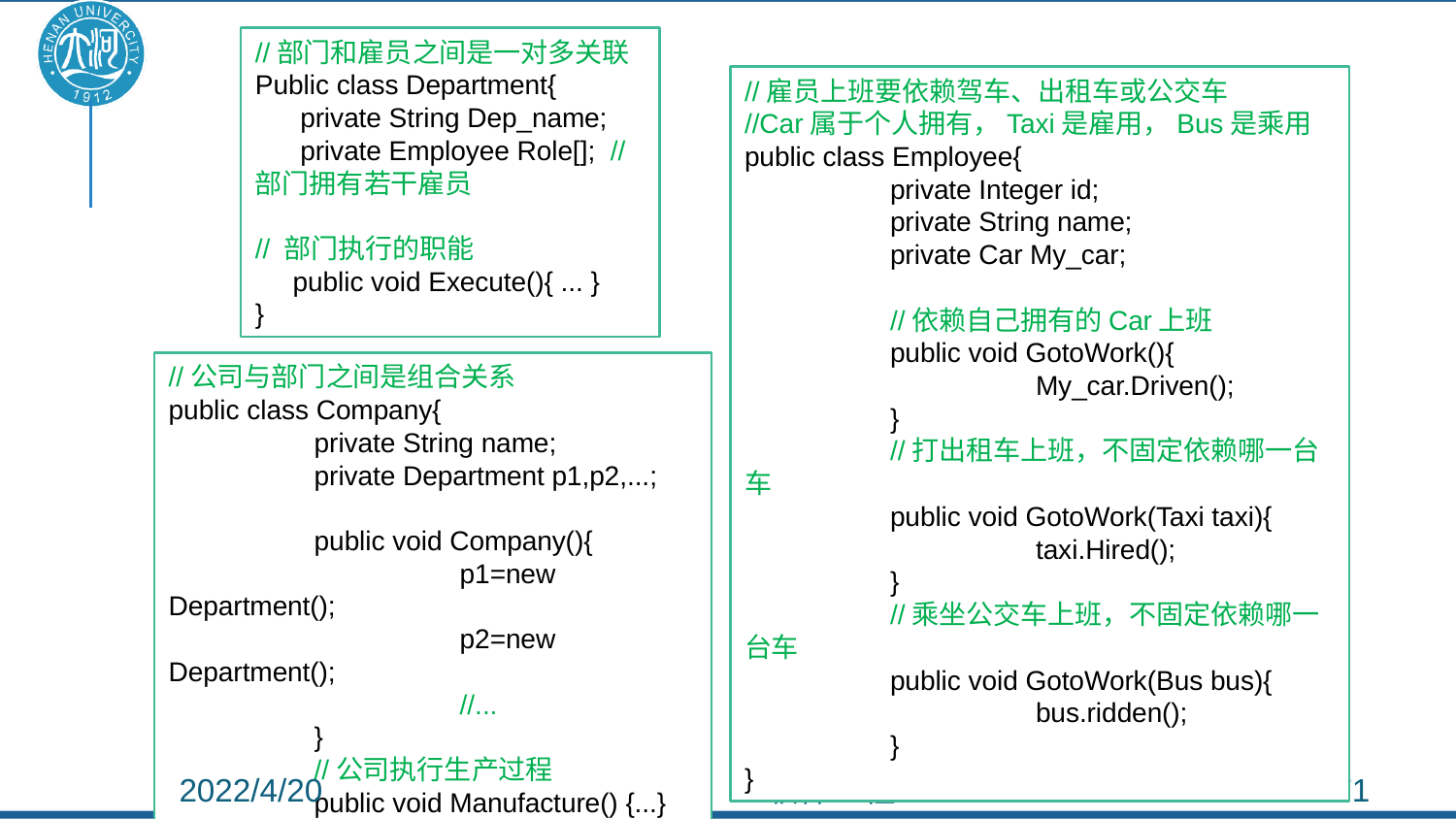

//部门和雇员之间是一对多关联
Public class Department{
      private String Dep_name;
      private Employee Role[];  // 部门拥有若干雇员

// 部门执行的职能
     public void Execute(){ ... }
}
//雇员上班要依赖驾车、出租车或公交车
//Car属于个人拥有，Taxi是雇用，Bus是乘用
public class Employee{
	private Integer id;
	private String name;
	private Car My_car;

	//依赖自己拥有的Car上班
	public void GotoWork(){
		My_car.Driven();
	}
	//打出租车上班，不固定依赖哪一台车
	public void GotoWork(Taxi taxi){
		taxi.Hired();
	}
	//乘坐公交车上班，不固定依赖哪一台车
	public void GotoWork(Bus bus){
		bus.ridden();
	}
}
//公司与部门之间是组合关系
public class Company{
	private String name;
	private Department p1,p2,...;

	public void Company(){
		p1=new Department();
		p2=new Department();
		//...
	}
	//公司执行生产过程
	public void Manufacture() {...}
}
2022/4/20
软件工程
71